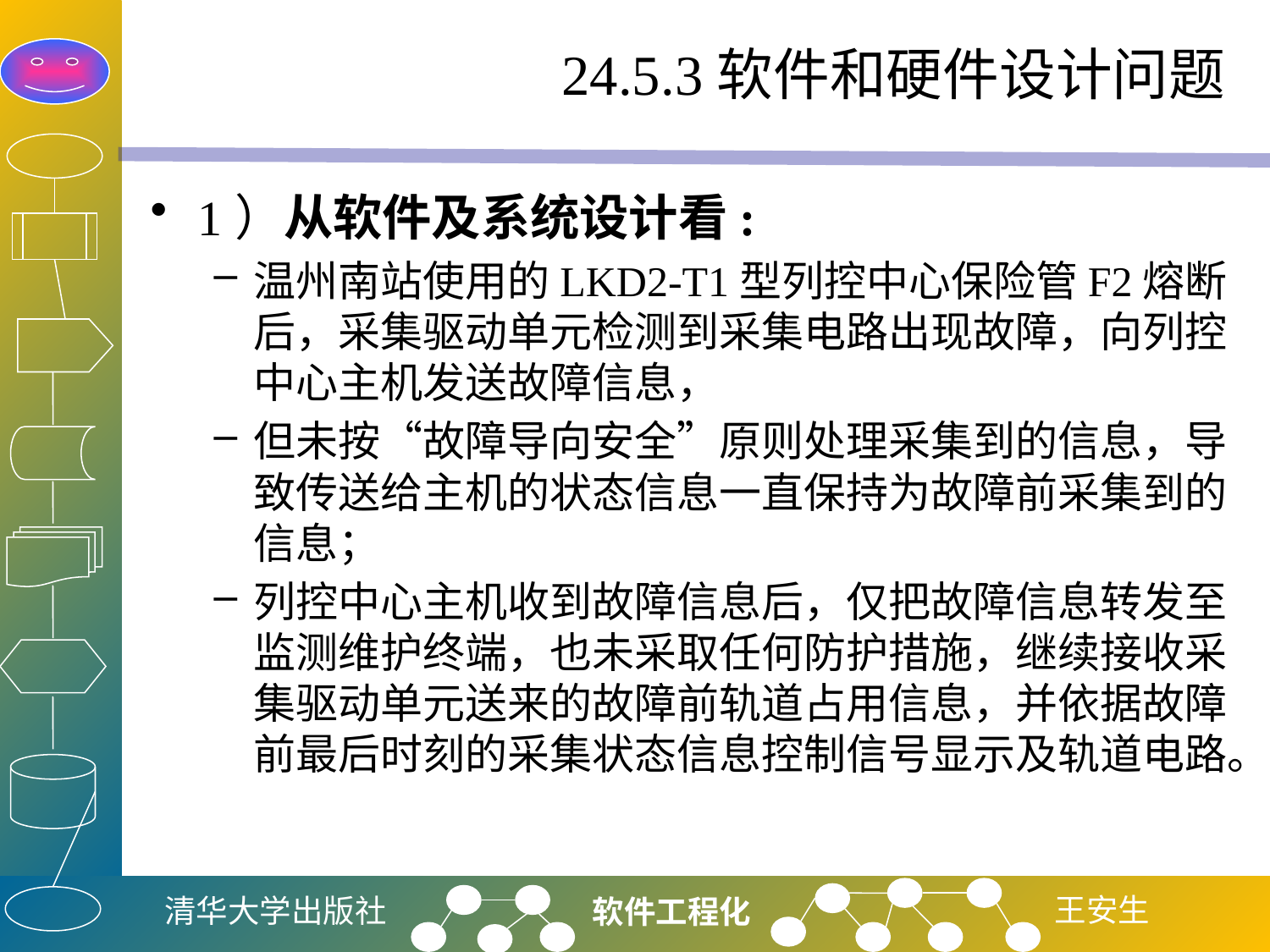

# 24.5.3软件和硬件设计问题
1）从软件及系统设计看:
温州南站使用的LKD2-T1型列控中心保险管F2熔断后，采集驱动单元检测到采集电路出现故障，向列控中心主机发送故障信息，
但未按“故障导向安全”原则处理采集到的信息，导致传送给主机的状态信息一直保持为故障前采集到的信息；
列控中心主机收到故障信息后，仅把故障信息转发至监测维护终端，也未采取任何防护措施，继续接收采集驱动单元送来的故障前轨道占用信息，并依据故障前最后时刻的采集状态信息控制信号显示及轨道电路。